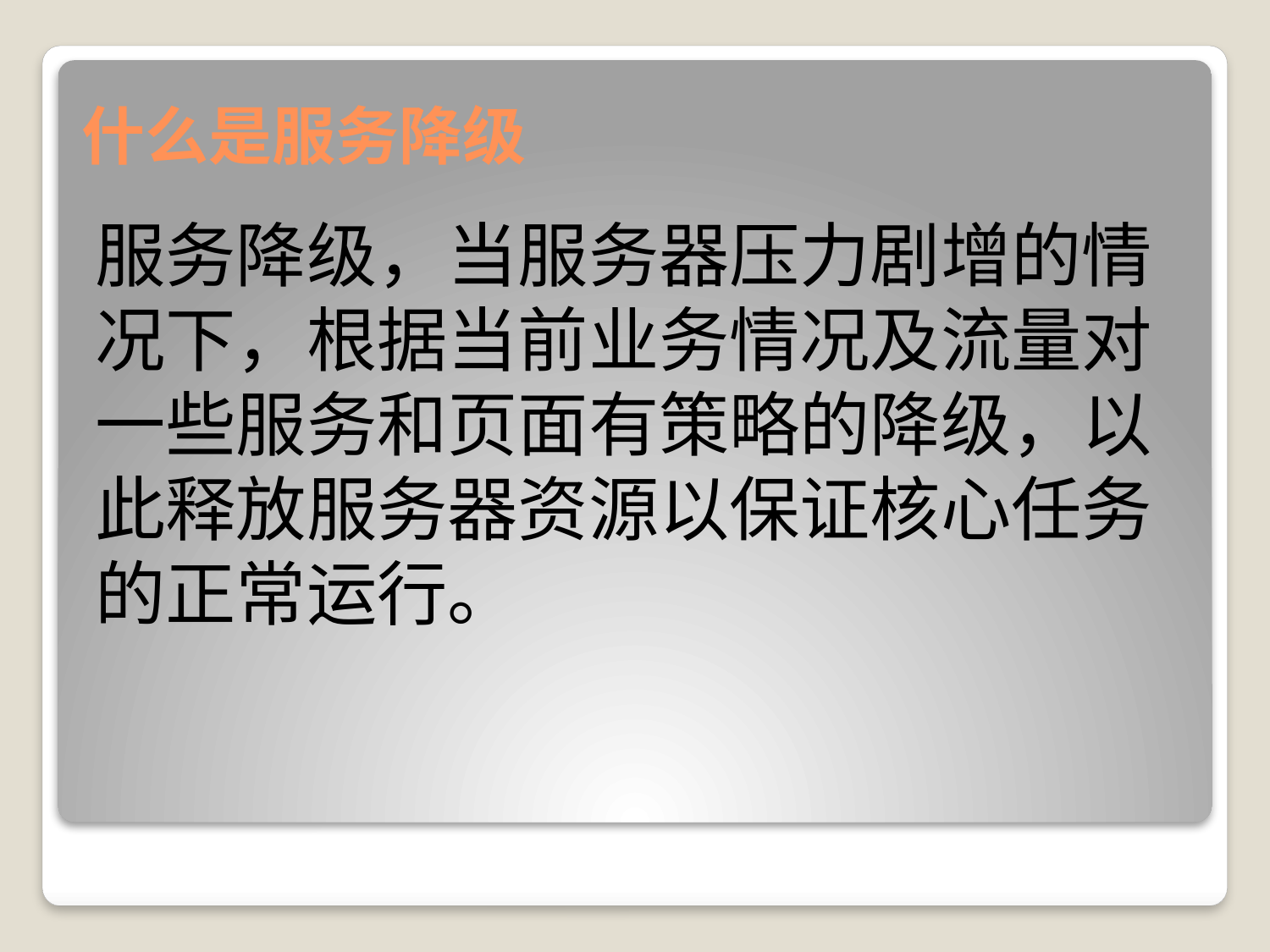

# 什么是服务降级
服务降级，当服务器压力剧增的情况下，根据当前业务情况及流量对一些服务和页面有策略的降级，以此释放服务器资源以保证核心任务的正常运行。